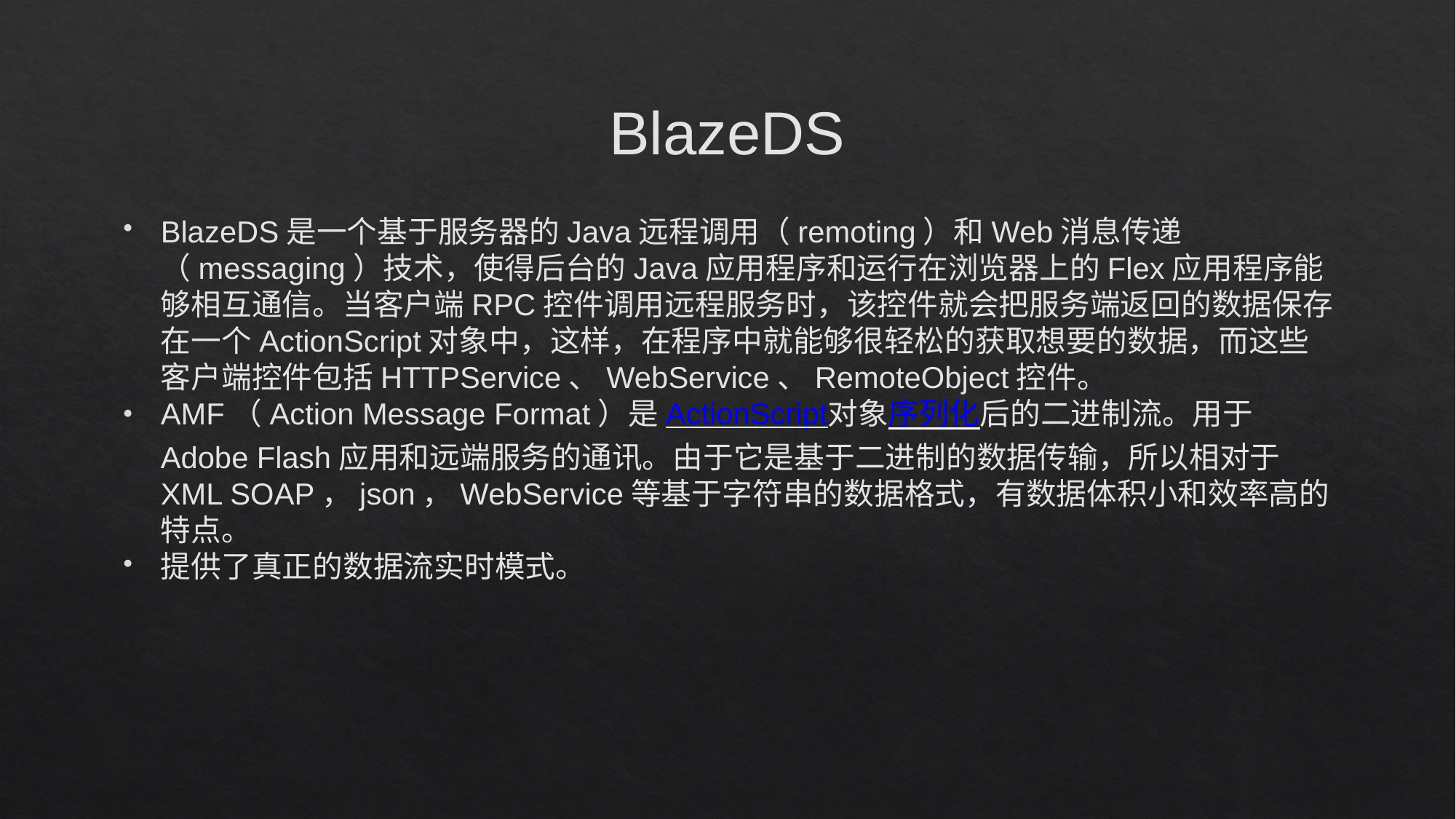

BlazeDS
BlazeDS是一个基于服务器的Java远程调用（remoting）和Web消息传递（messaging）技术，使得后台的Java应用程序和运行在浏览器上的Flex应用程序能够相互通信。当客户端RPC控件调用远程服务时，该控件就会把服务端返回的数据保存在一个ActionScript对象中，这样，在程序中就能够很轻松的获取想要的数据，而这些客户端控件包括HTTPService、WebService、RemoteObject控件。
AMF（Action Message Format）是ActionScript对象序列化后的二进制流。用于Adobe Flash应用和远端服务的通讯。由于它是基于二进制的数据传输，所以相对于XML SOAP，json，WebService等基于字符串的数据格式，有数据体积小和效率高的特点。
提供了真正的数据流实时模式。